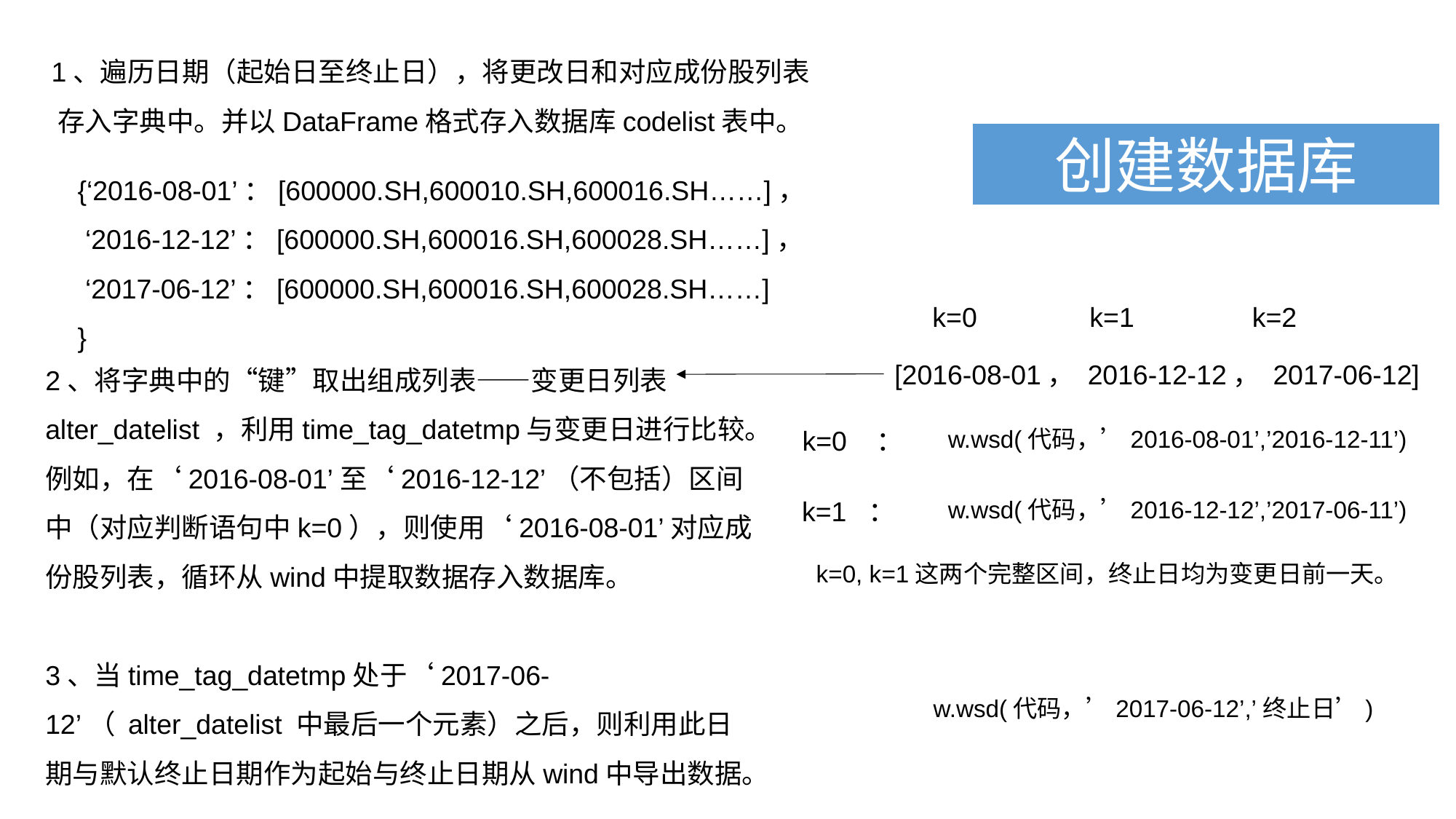

1、遍历日期（起始日至终止日），将更改日和对应成份股列表存入字典中。并以DataFrame格式存入数据库codelist表中。
创建数据库
{‘2016-08-01’：[600000.SH,600010.SH,600016.SH……]，
 ‘2016-12-12’：[600000.SH,600016.SH,600028.SH……]，
 ‘2017-06-12’：[600000.SH,600016.SH,600028.SH……]
}
k=1
k=0
k=2
2、将字典中的“键”取出组成列表——变更日列表alter_datelist ，利用time_tag_datetmp与变更日进行比较。例如，在‘2016-08-01’至‘2016-12-12’（不包括）区间中（对应判断语句中k=0），则使用‘2016-08-01’对应成份股列表，循环从wind中提取数据存入数据库。

3、当time_tag_datetmp处于‘2017-06-12’（ alter_datelist 中最后一个元素）之后，则利用此日期与默认终止日期作为起始与终止日期从wind中导出数据。
[2016-08-01， 2016-12-12， 2017-06-12]
k=0   ：
w.wsd(代码，’2016-08-01’,’2016-12-11’)
k=1  ：
w.wsd(代码，’2016-12-12’,’2017-06-11’)
k=0, k=1这两个完整区间，终止日均为变更日前一天。
w.wsd(代码，’2017-06-12’,’终止日’)